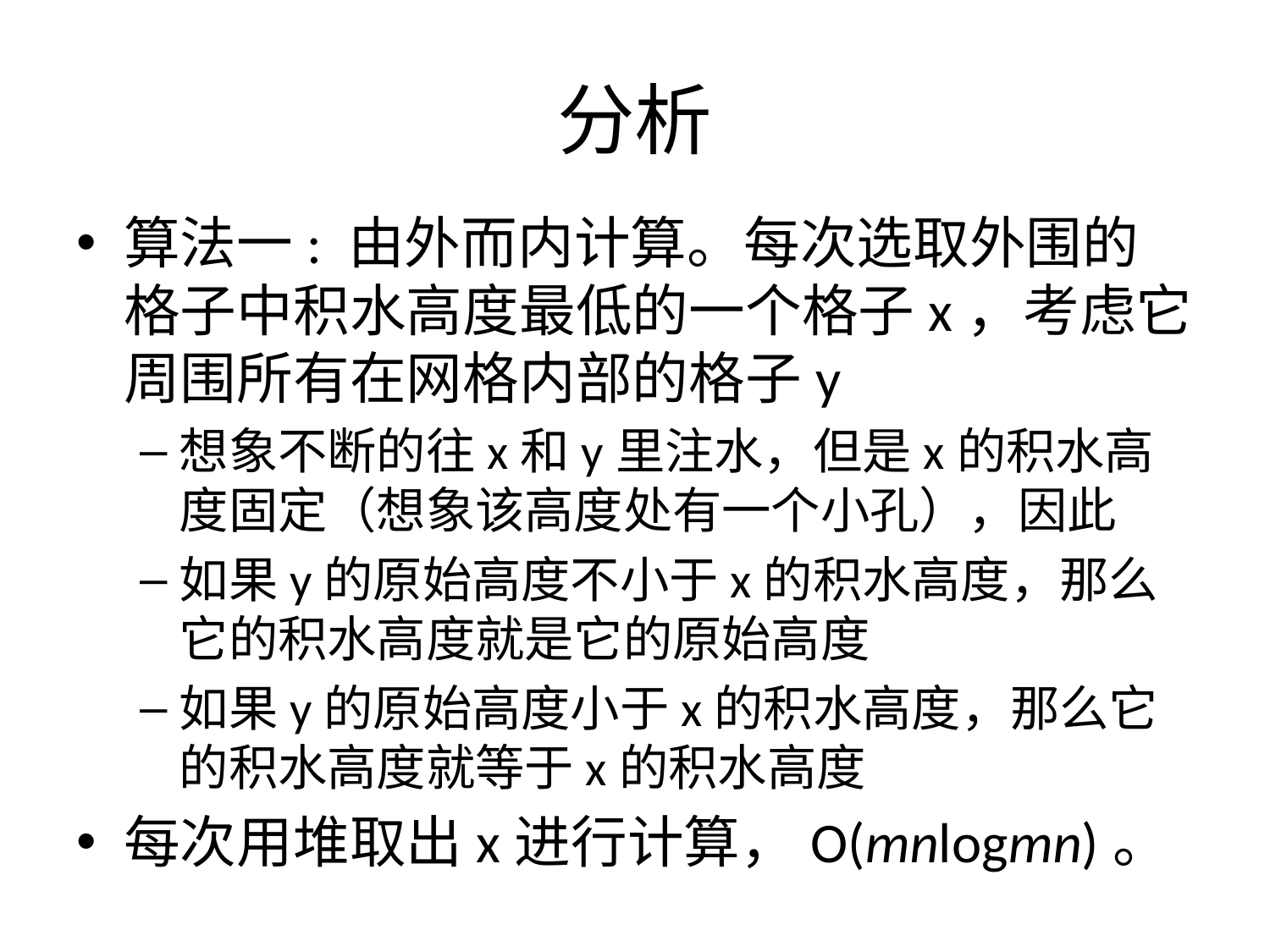

# 分析
算法一: 由外而内计算。每次选取外围的格子中积水高度最低的一个格子x，考虑它周围所有在网格内部的格子y
想象不断的往x和y里注水，但是x的积水高度固定（想象该高度处有一个小孔），因此
如果y的原始高度不小于x的积水高度，那么它的积水高度就是它的原始高度
如果y的原始高度小于x的积水高度，那么它的积水高度就等于x的积水高度
每次用堆取出x进行计算，O(mnlogmn)。